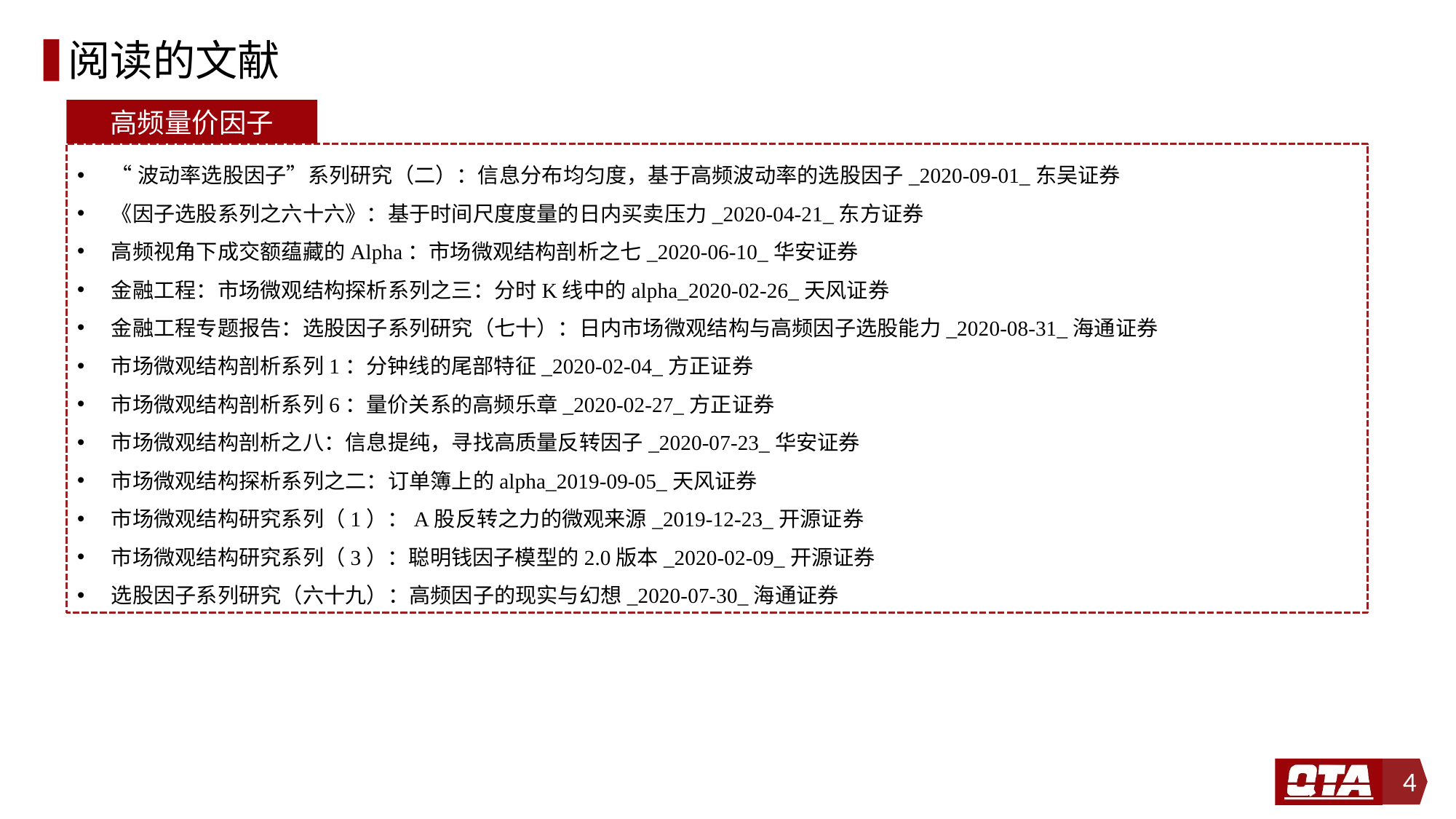

# 阅读的文献
高频量价因子
“波动率选股因子”系列研究（二）：信息分布均匀度，基于高频波动率的选股因子_2020-09-01_东吴证券
《因子选股系列之六十六》：基于时间尺度度量的日内买卖压力_2020-04-21_东方证券
高频视角下成交额蕴藏的Alpha：市场微观结构剖析之七_2020-06-10_华安证券
金融工程：市场微观结构探析系列之三：分时K线中的alpha_2020-02-26_天风证券
金融工程专题报告：选股因子系列研究（七十）：日内市场微观结构与高频因子选股能力_2020-08-31_海通证券
市场微观结构剖析系列1：分钟线的尾部特征_2020-02-04_方正证券
市场微观结构剖析系列6：量价关系的高频乐章_2020-02-27_方正证券
市场微观结构剖析之八：信息提纯，寻找高质量反转因子_2020-07-23_华安证券
市场微观结构探析系列之二：订单簿上的alpha_2019-09-05_天风证券
市场微观结构研究系列（1）：A股反转之力的微观来源_2019-12-23_开源证券
市场微观结构研究系列（3）：聪明钱因子模型的2.0版本_2020-02-09_开源证券
选股因子系列研究（六十九）：高频因子的现实与幻想_2020-07-30_海通证券
4